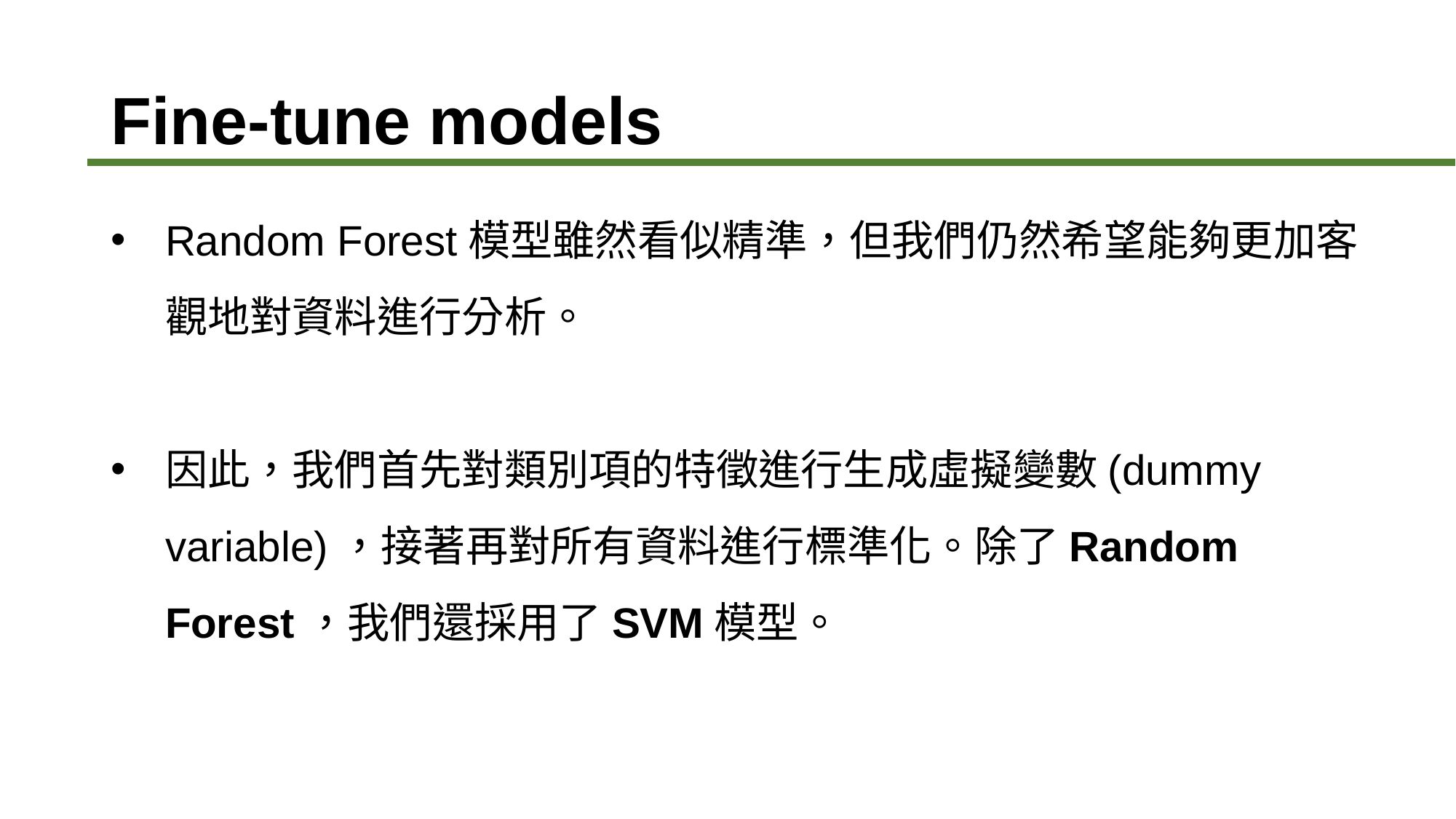

# Fine-tune models
Random Forest模型雖然看似精準，但我們仍然希望能夠更加客觀地對資料進行分析。

因此，我們首先對類別項的特徵進行生成虛擬變數(dummy variable)，接著再對所有資料進行標準化。除了Random Forest，我們還採用了SVM模型。